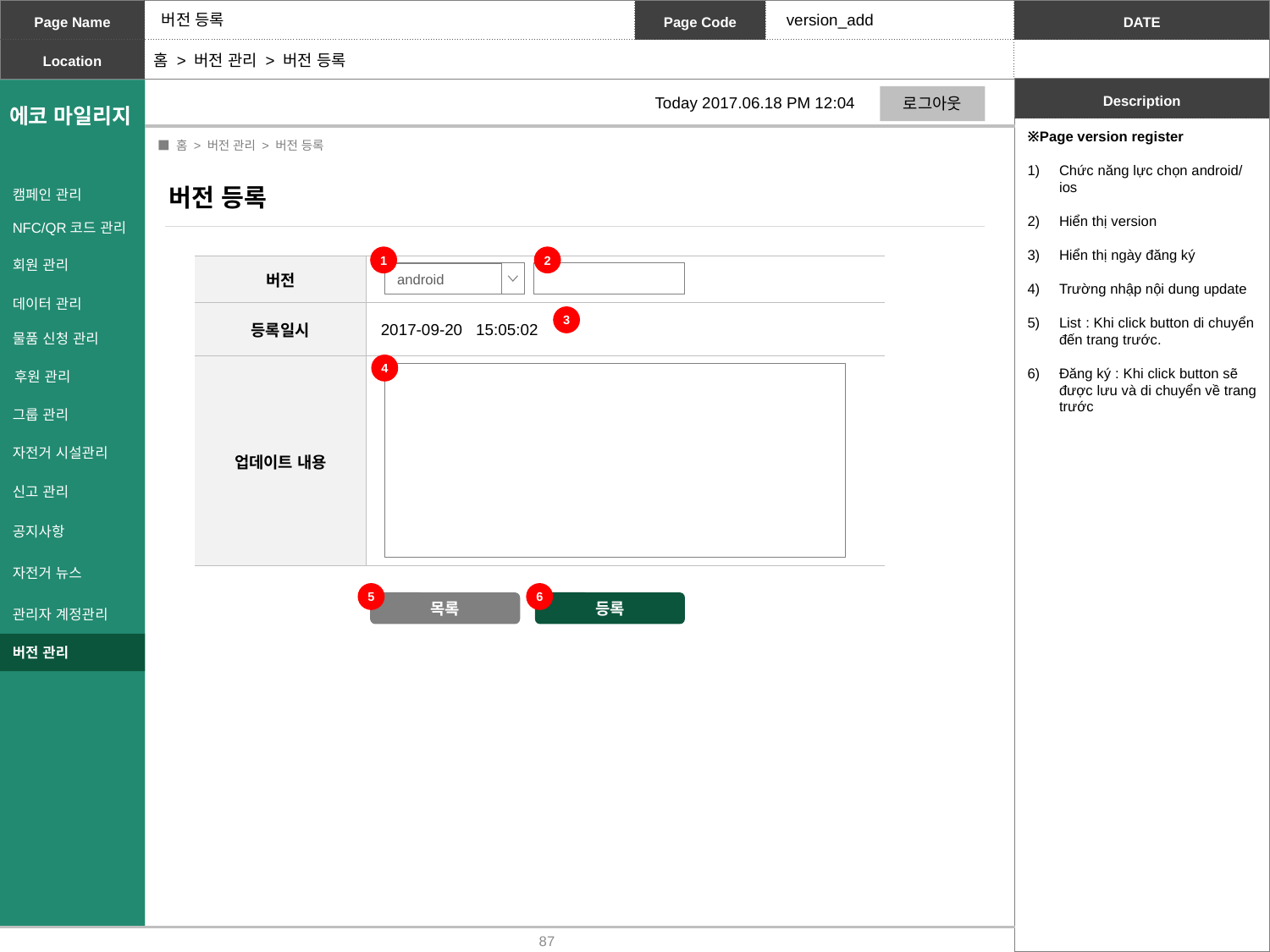

버전 등록
version_add
홈 > 버전 관리 > 버전 등록

로그아웃
Today 2017.06.18 PM 12:04
에코 마일리지
※Page version register

Chức năng lực chọn android/ios

Hiển thị version

Hiển thị ngày đăng ký

Trường nhập nội dung update

List : Khi click button di chuyển đến trang trước.

Đăng ký : Khi click button sẽ được lưu và di chuyển về trang trước
   ■ 홈 > 버전 관리 > 버전 등록
버전 등록
캠페인 관리
NFC/QR코드 관리
회원 관리
데이터 관리
물품 신청 관리
후원 관리
그룹 관리
자전거 시설관리
신고 관리
공지사항
자전거 뉴스
1
2
| 버전 |  |
| --- | --- |
| 등록일시 | 2017-09-20 15:05:02 |
| 업데이트 내용 |  |
android

3
4

5
6
목록
등록
관리자 계정관리
버전 관리

87